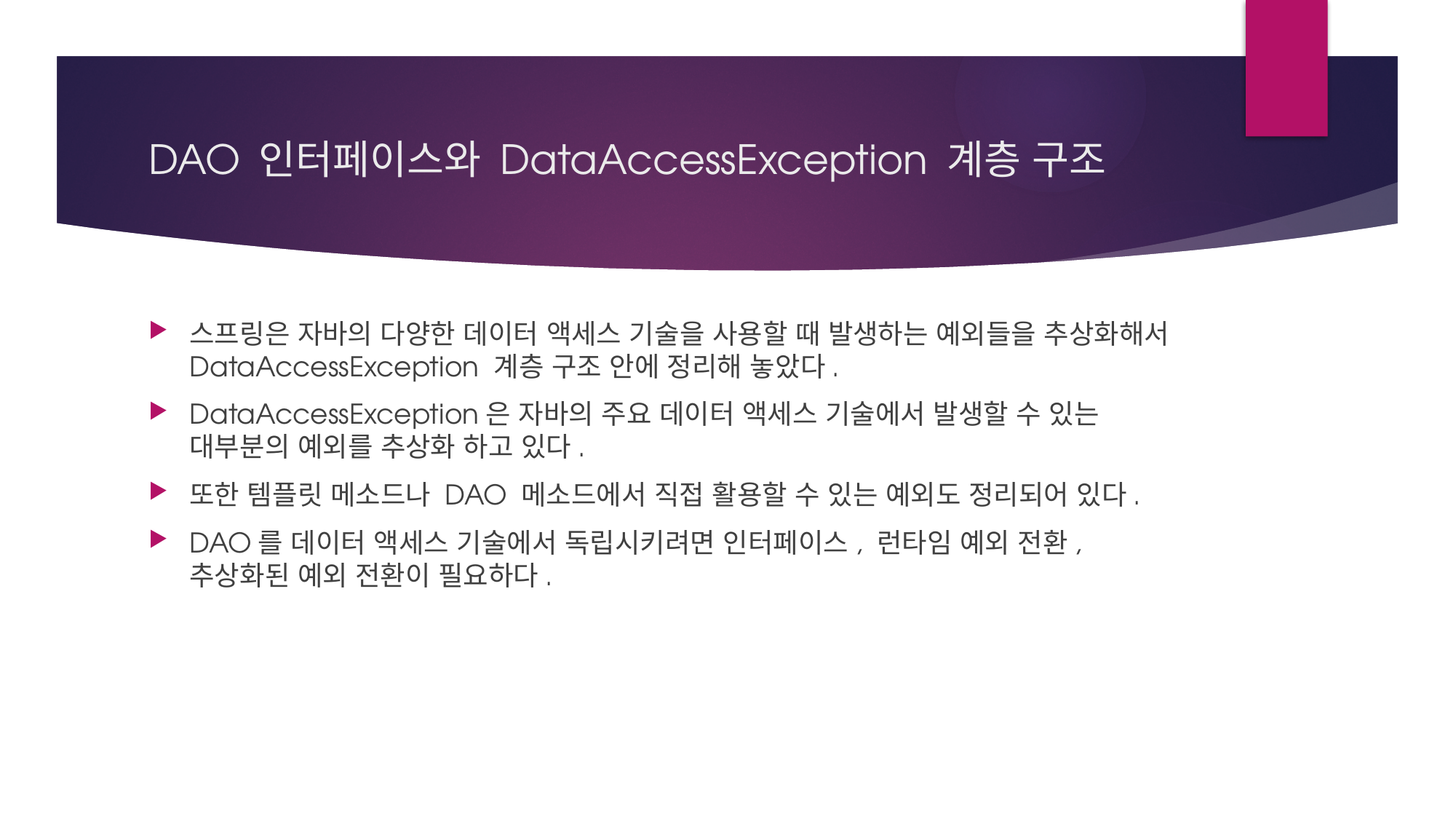

# DAO 인터페이스와 DataAccessException 계층 구조
스프링은 자바의 다양한 데이터 액세스 기술을 사용할 때 발생하는 예외들을 추상화해서 DataAccessException 계층 구조 안에 정리해 놓았다.
DataAccessException은 자바의 주요 데이터 액세스 기술에서 발생할 수 있는 대부분의 예외를 추상화 하고 있다.
또한 템플릿 메소드나 DAO 메소드에서 직접 활용할 수 있는 예외도 정리되어 있다.
DAO를 데이터 액세스 기술에서 독립시키려면 인터페이스, 런타임 예외 전환, 추상화된 예외 전환이 필요하다.